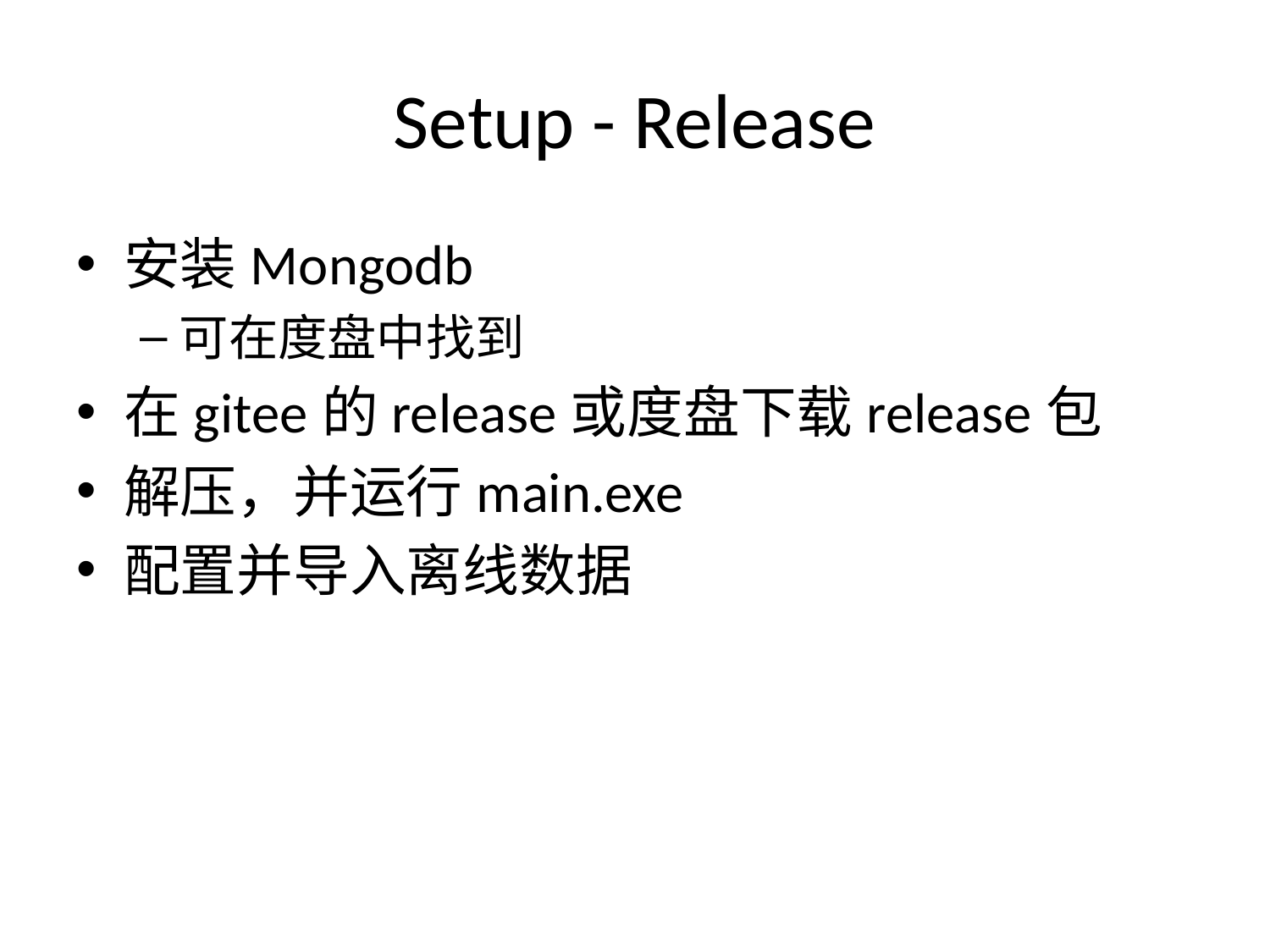

# Setup - Release
安装Mongodb
可在度盘中找到
在gitee的release或度盘下载release包
解压，并运行main.exe
配置并导入离线数据